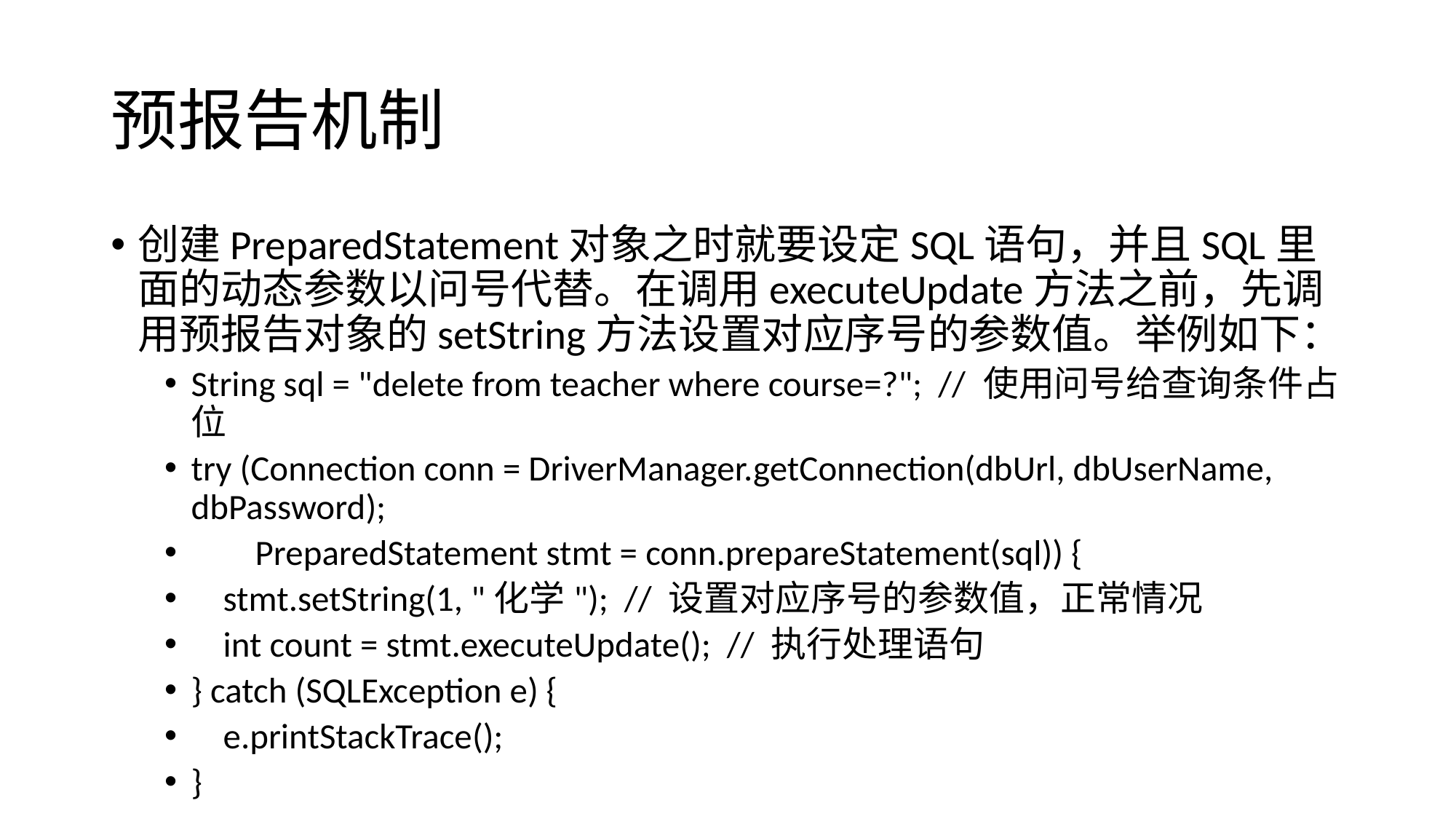

# 预报告机制
创建PreparedStatement对象之时就要设定SQL语句，并且SQL里面的动态参数以问号代替。在调用executeUpdate方法之前，先调用预报告对象的setString方法设置对应序号的参数值。举例如下：
String sql = "delete from teacher where course=?";  // 使用问号给查询条件占位
try (Connection conn = DriverManager.getConnection(dbUrl, dbUserName, dbPassword);
        PreparedStatement stmt = conn.prepareStatement(sql)) {
    stmt.setString(1, "化学");  // 设置对应序号的参数值，正常情况
    int count = stmt.executeUpdate();  // 执行处理语句
} catch (SQLException e) {
    e.printStackTrace();
}